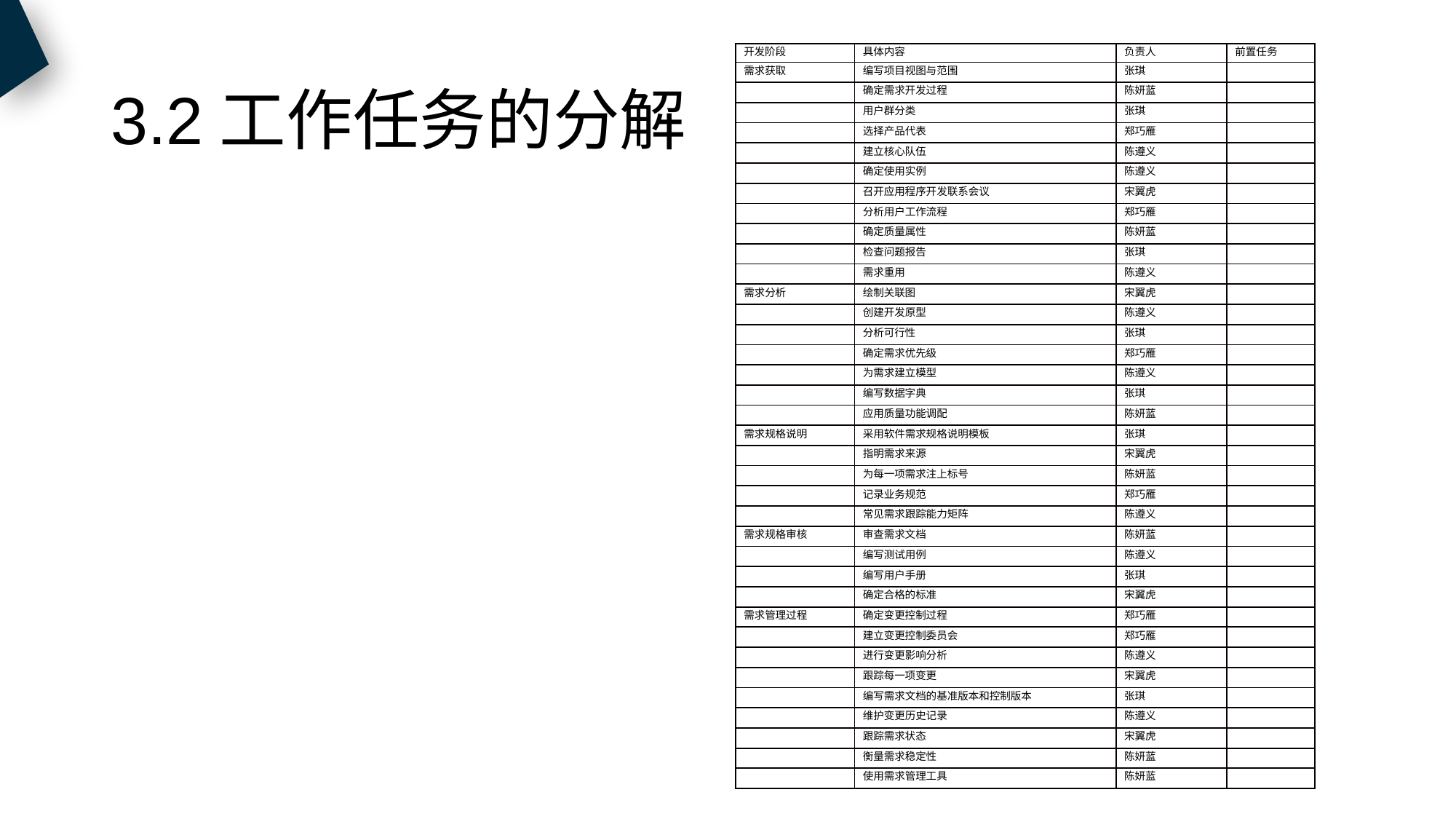

| 开发阶段 | 具体内容 | 负责人 | 前置任务 |
| --- | --- | --- | --- |
| 需求获取 | 编写项目视图与范围 | 张琪 |  |
|  | 确定需求开发过程 | 陈妍蓝 |  |
|  | 用户群分类 | 张琪 |  |
|  | 选择产品代表 | 郑巧雁 |  |
|  | 建立核心队伍 | 陈遵义 |  |
|  | 确定使用实例 | 陈遵义 |  |
|  | 召开应用程序开发联系会议 | 宋翼虎 |  |
|  | 分析用户工作流程 | 郑巧雁 |  |
|  | 确定质量属性 | 陈妍蓝 |  |
|  | 检查问题报告 | 张琪 |  |
|  | 需求重用 | 陈遵义 |  |
| 需求分析 | 绘制关联图 | 宋翼虎 |  |
|  | 创建开发原型 | 陈遵义 |  |
|  | 分析可行性 | 张琪 |  |
|  | 确定需求优先级 | 郑巧雁 |  |
|  | 为需求建立模型 | 陈遵义 |  |
|  | 编写数据字典 | 张琪 |  |
|  | 应用质量功能调配 | 陈妍蓝 |  |
| 需求规格说明 | 采用软件需求规格说明模板 | 张琪 |  |
|  | 指明需求来源 | 宋翼虎 |  |
|  | 为每一项需求注上标号 | 陈妍蓝 |  |
|  | 记录业务规范 | 郑巧雁 |  |
|  | 常见需求跟踪能力矩阵 | 陈遵义 |  |
| 需求规格审核 | 审查需求文档 | 陈妍蓝 |  |
|  | 编写测试用例 | 陈遵义 |  |
|  | 编写用户手册 | 张琪 |  |
|  | 确定合格的标准 | 宋翼虎 |  |
| 需求管理过程 | 确定变更控制过程 | 郑巧雁 |  |
|  | 建立变更控制委员会 | 郑巧雁 |  |
|  | 进行变更影响分析 | 陈遵义 |  |
|  | 跟踪每一项变更 | 宋翼虎 |  |
|  | 编写需求文档的基准版本和控制版本 | 张琪 |  |
|  | 维护变更历史记录 | 陈遵义 |  |
|  | 跟踪需求状态 | 宋翼虎 |  |
|  | 衡量需求稳定性 | 陈妍蓝 |  |
|  | 使用需求管理工具 | 陈妍蓝 |  |
# 3.2工作任务的分解